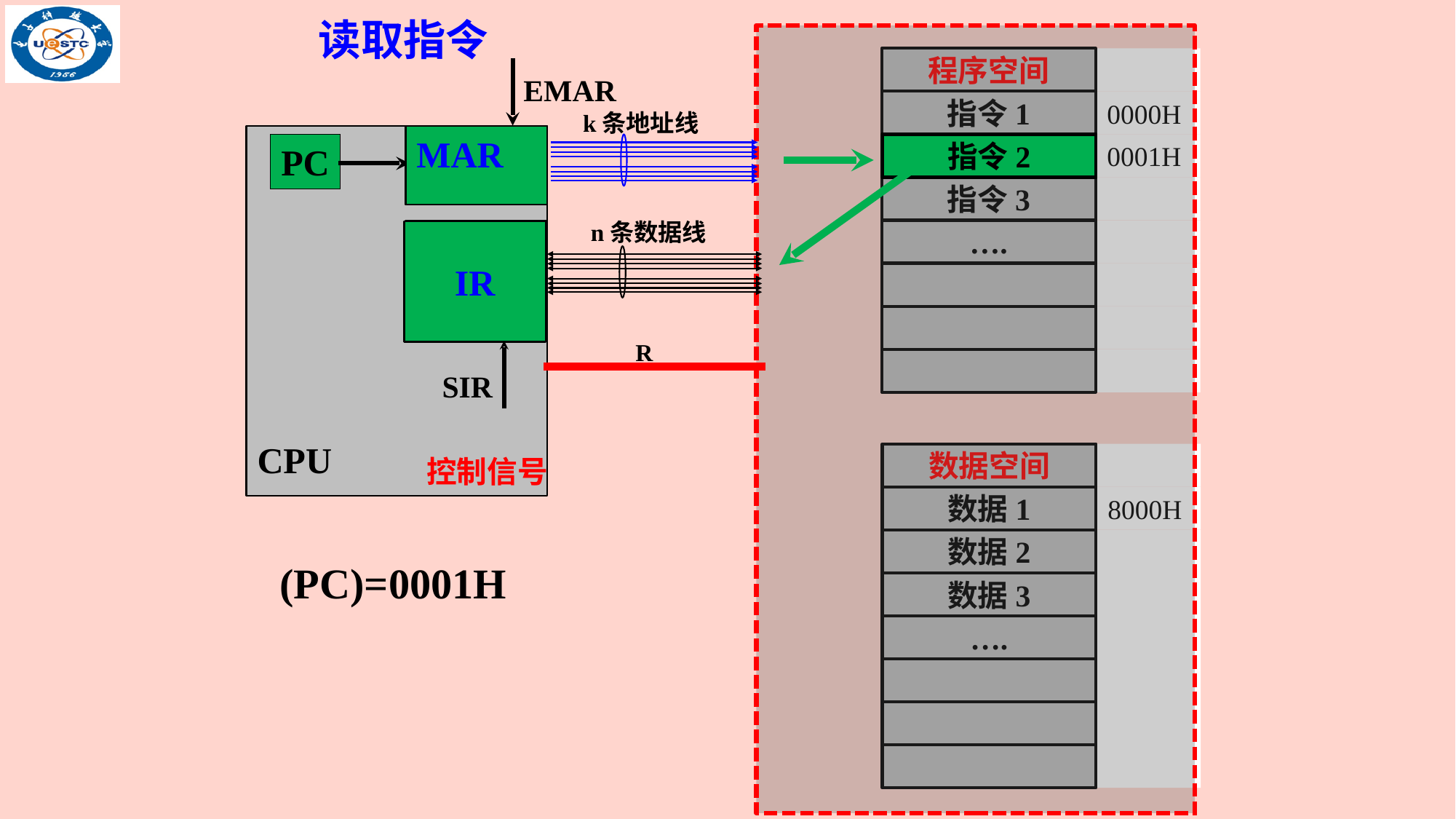

读取指令

程序空间

指令1
0000H
指令2
0001H
指令3

….

EMAR
k条地址线

CPU

MAR

IR

控制信号
MAR
PC
指令2
n条数据线

IR

R
SIR
数据空间

数据1
8000H
数据2

数据3

….

(PC)=0001H